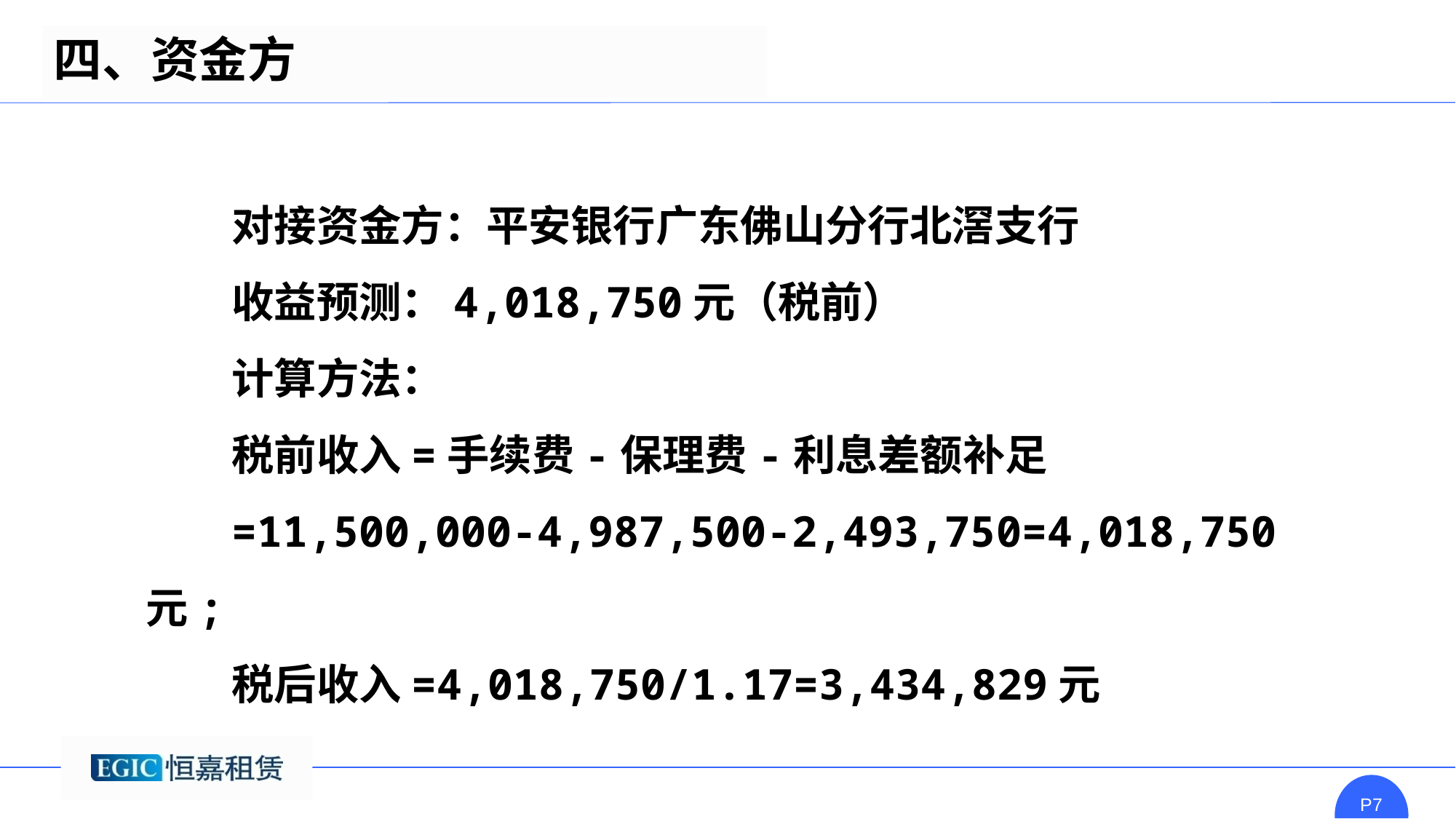

四、资金方
对接资金方：平安银行广东佛山分行北滘支行
收益预测：4,018,750元（税前）
计算方法：
税前收入=手续费-保理费-利息差额补足
=11,500,000-4,987,500-2,493,750=4,018,750元;
税后收入=4,018,750/1.17=3,434,829元